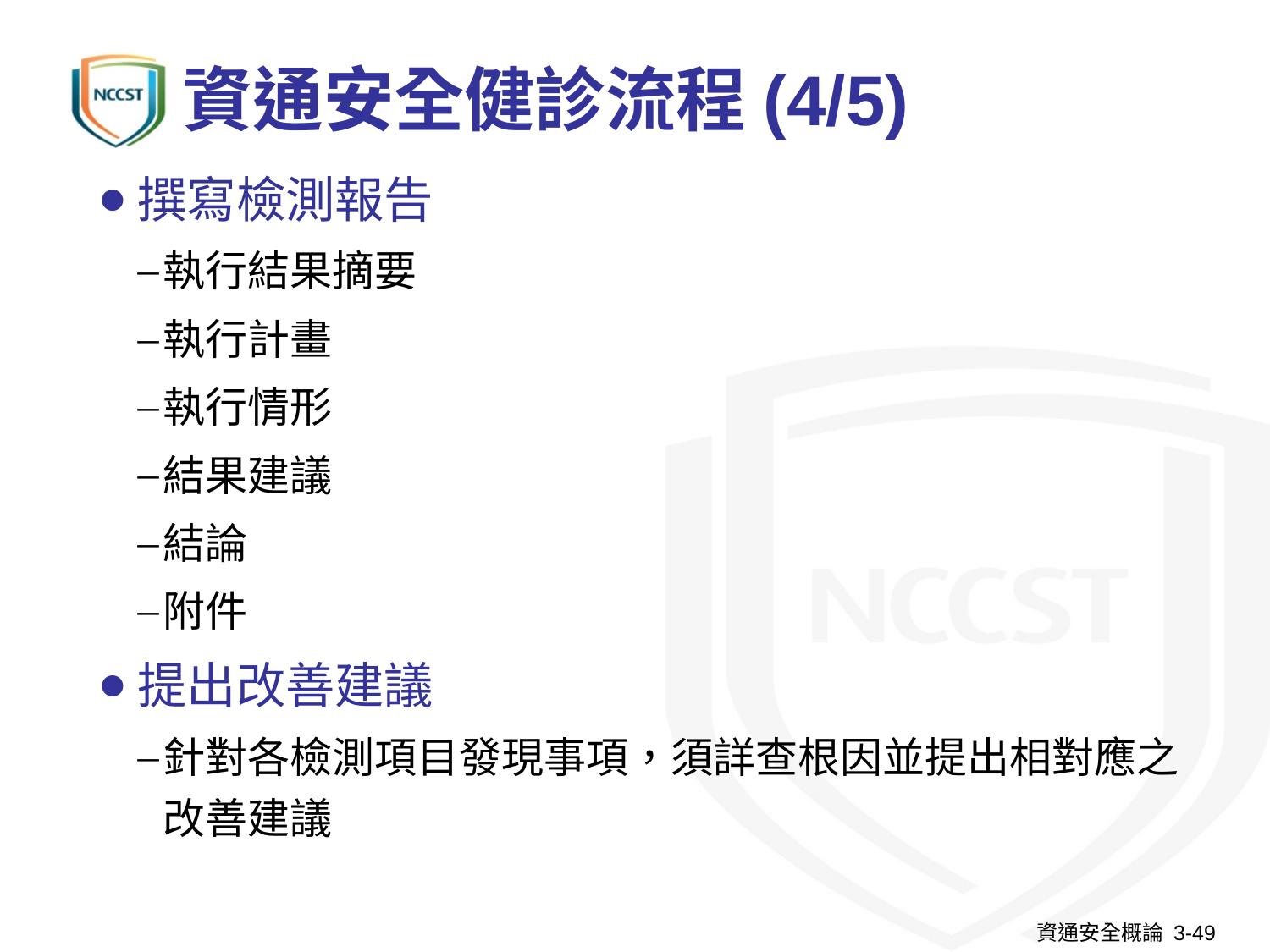

# 資通安全健診流程(4/5)
撰寫檢測報告
執行結果摘要
執行計畫
執行情形
結果建議
結論
附件
提出改善建議
針對各檢測項目發現事項，須詳查根因並提出相對應之改善建議